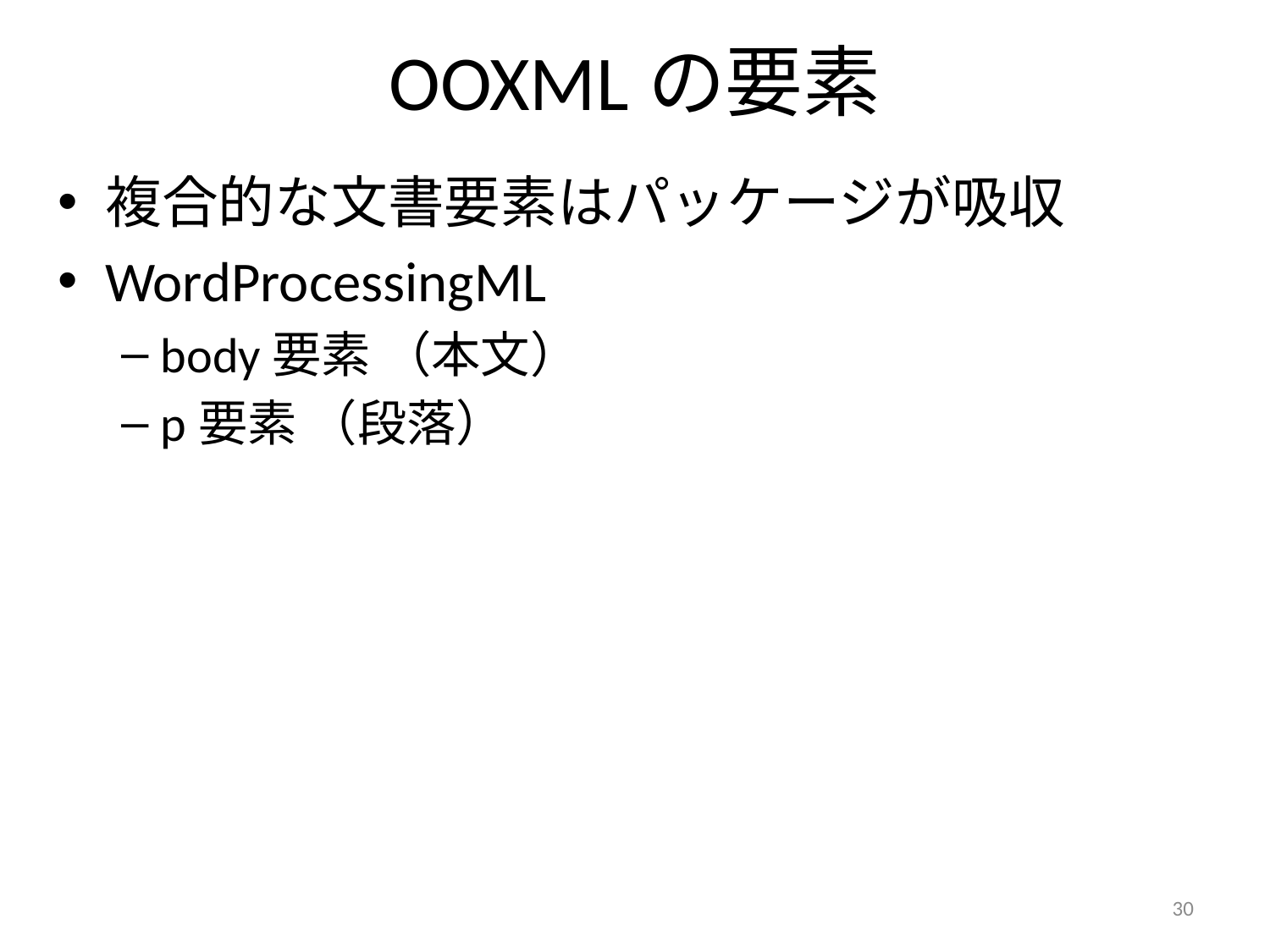

# OOXMLの要素
複合的な文書要素はパッケージが吸収
WordProcessingML
body要素 （本文）
p要素 （段落）

30